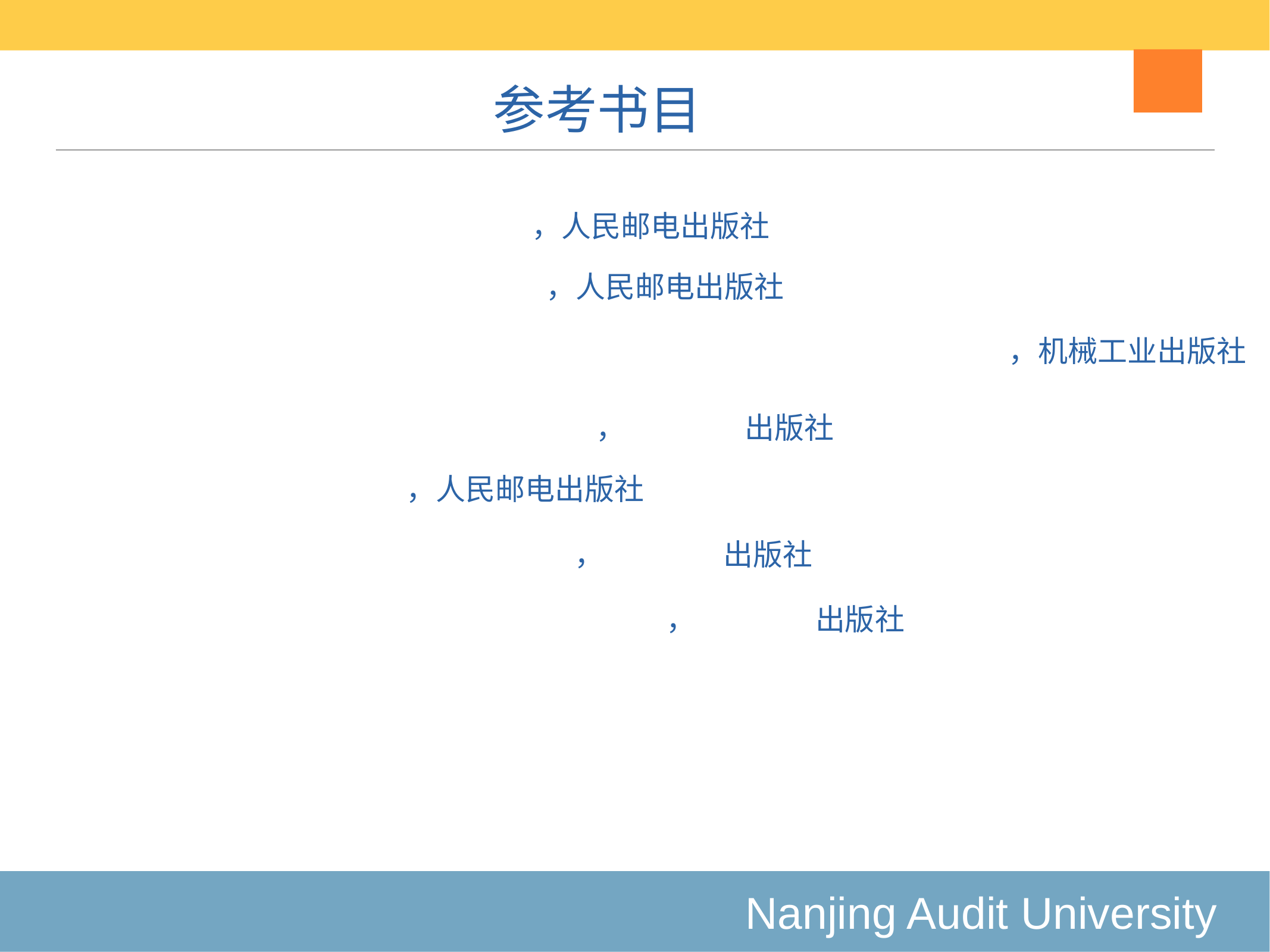

# 参考书目
《R数据科学》Hadley Wichham，人民邮电出版社
《R语言入门经典》安迪.尼克拉斯，人民邮电出版社
《R语言 实用数据分析和可视化技术》Jared P. Lander，曾益强译，机械工业出版社
《R语言编程艺术》Norman Matloff，机械工业出版社
《R语言编程指南》任坤，人民邮电出版社
《R语言实战》Robert I kabacoff，机械工业出版社
《高级R语言编程指南》Hadley Wichham，机械工业出版社
此次以外，涉及各专题的优秀教材将在随后章节中作为参考书推荐